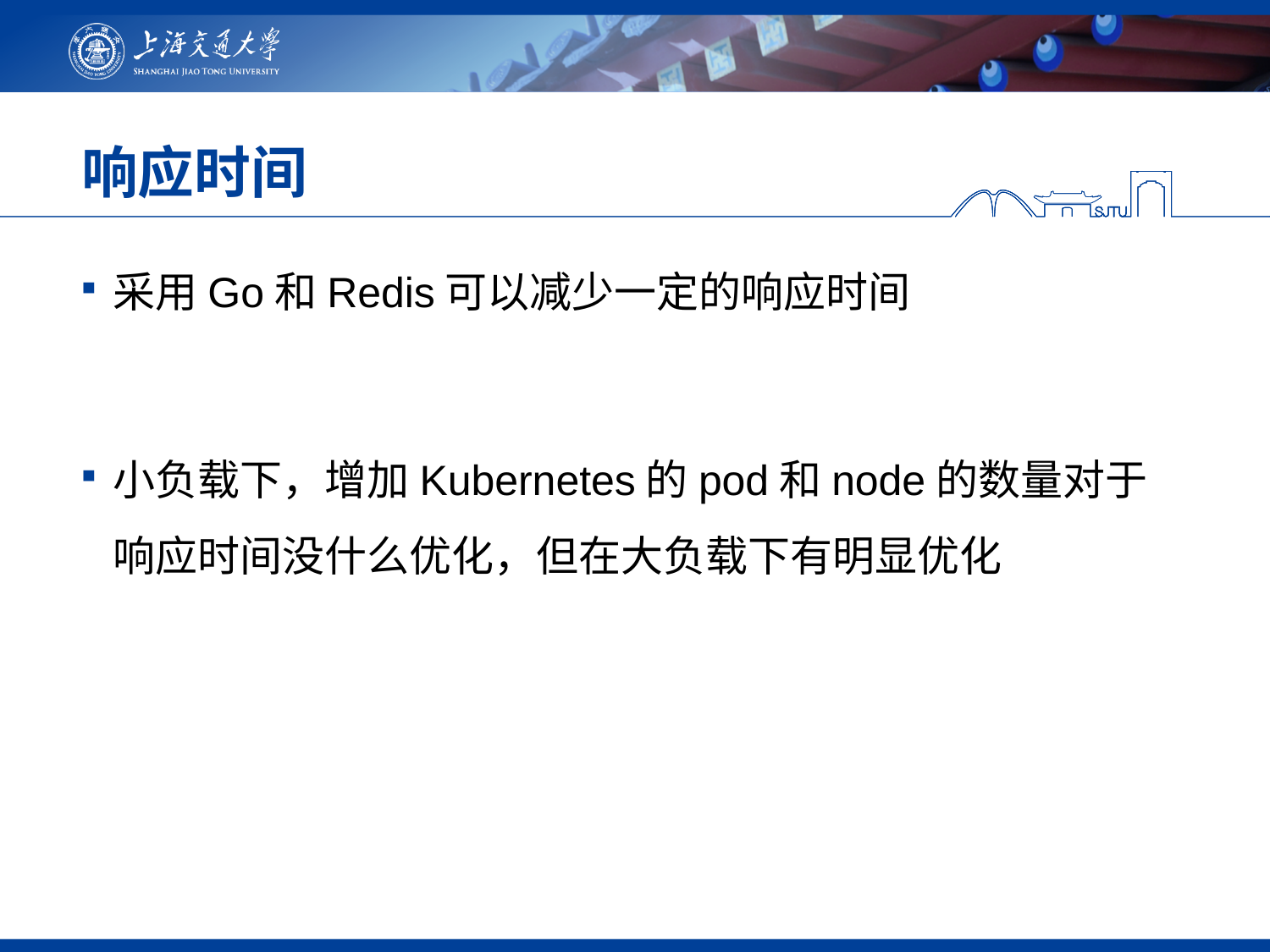

# 响应时间
采用Go和Redis可以减少一定的响应时间

小负载下，增加Kubernetes的pod和node的数量对于响应时间没什么优化，但在大负载下有明显优化